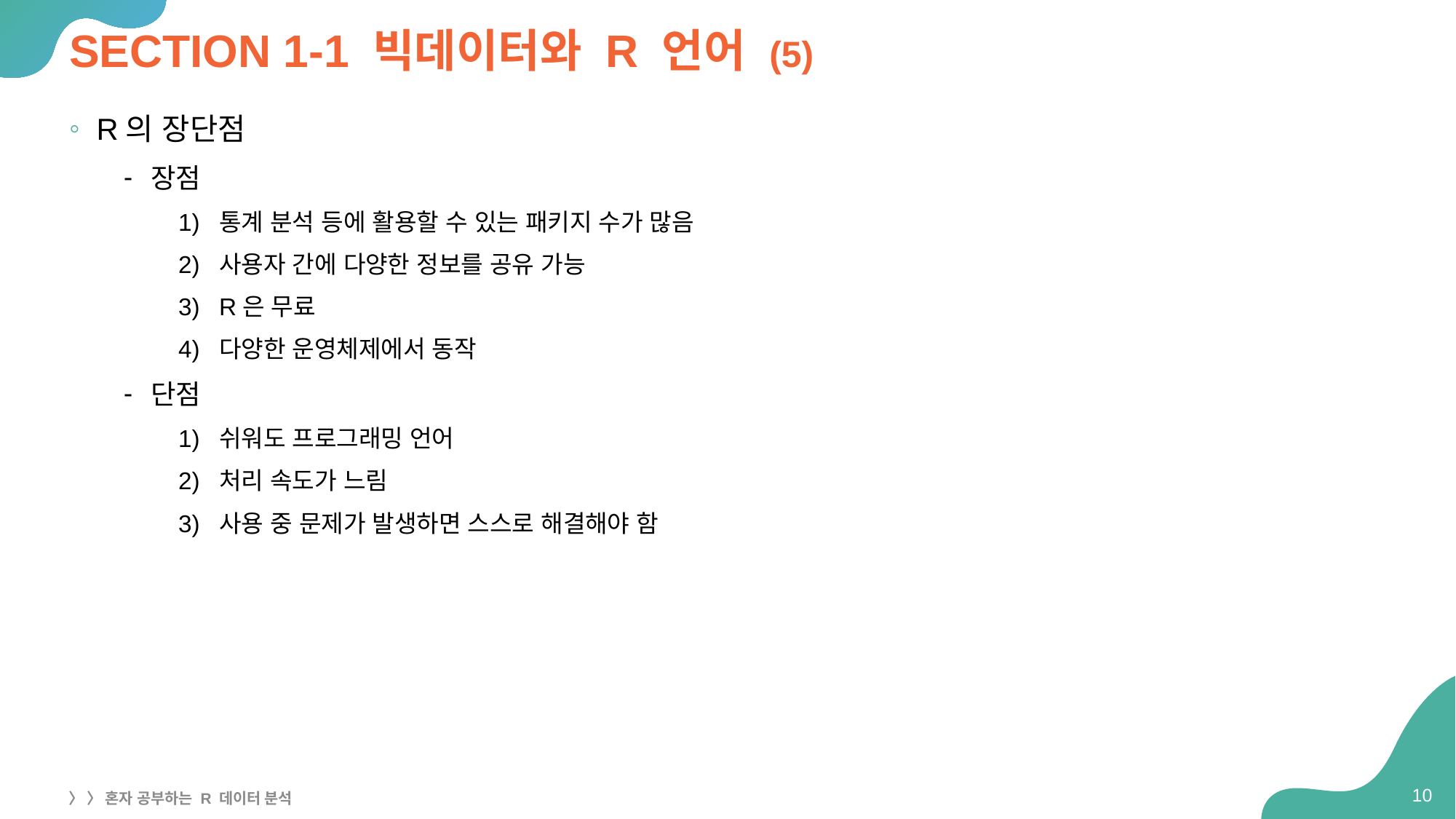

# SECTION 1-1 빅데이터와 R 언어 (5)
R의 장단점
장점
통계 분석 등에 활용할 수 있는 패키지 수가 많음
사용자 간에 다양한 정보를 공유 가능
R은 무료
다양한 운영체제에서 동작
단점
쉬워도 프로그래밍 언어
처리 속도가 느림
사용 중 문제가 발생하면 스스로 해결해야 함

10
〉 〉 혼자 공부하는 R 데이터 분석